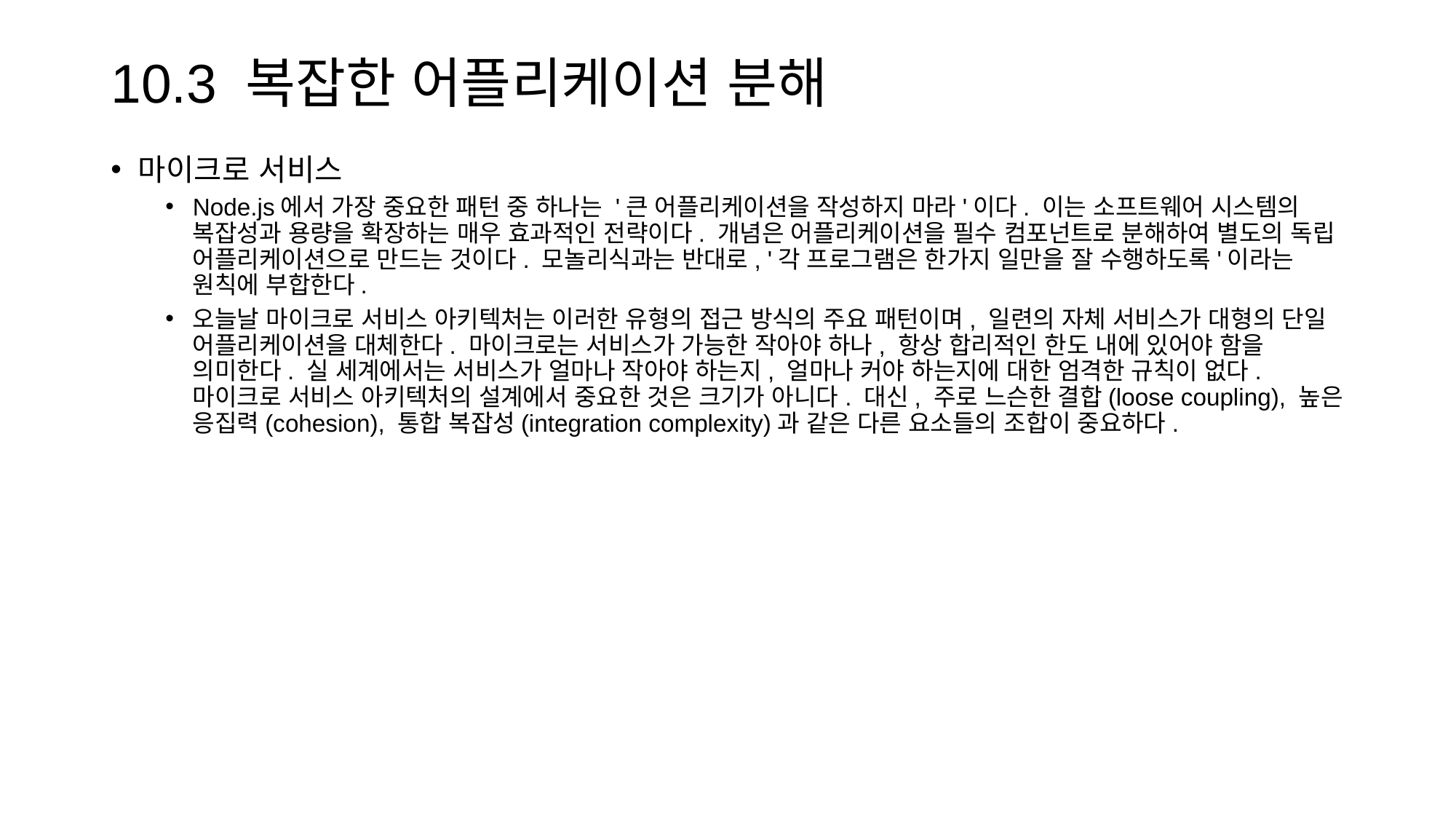

# 10.3 복잡한 어플리케이션 분해
마이크로 서비스
Node.js에서 가장 중요한 패턴 중 하나는 '큰 어플리케이션을 작성하지 마라'이다. 이는 소프트웨어 시스템의 복잡성과 용량을 확장하는 매우 효과적인 전략이다. 개념은 어플리케이션을 필수 컴포넌트로 분해하여 별도의 독립 어플리케이션으로 만드는 것이다. 모놀리식과는 반대로, '각 프로그램은 한가지 일만을 잘 수행하도록'이라는 원칙에 부합한다.
오늘날 마이크로 서비스 아키텍처는 이러한 유형의 접근 방식의 주요 패턴이며, 일련의 자체 서비스가 대형의 단일 어플리케이션을 대체한다. 마이크로는 서비스가 가능한 작아야 하나, 항상 합리적인 한도 내에 있어야 함을 의미한다. 실 세계에서는 서비스가 얼마나 작아야 하는지, 얼마나 커야 하는지에 대한 엄격한 규칙이 없다. 마이크로 서비스 아키텍처의 설계에서 중요한 것은 크기가 아니다. 대신, 주로 느슨한 결합(loose coupling), 높은 응집력(cohesion), 통합 복잡성(integration complexity)과 같은 다른 요소들의 조합이 중요하다.